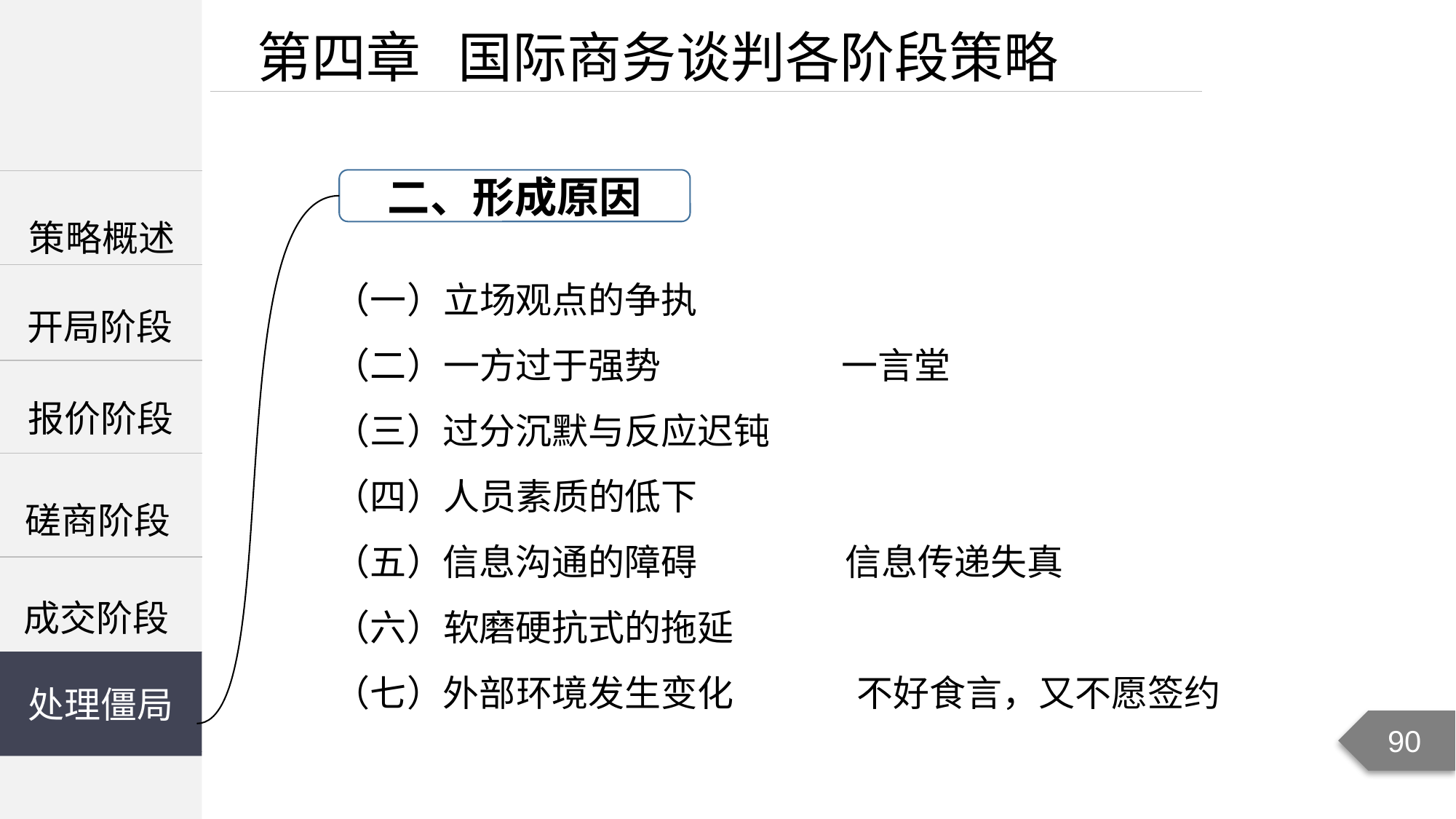

第四章   国际商务谈判各阶段策略
二、形成原因
|  |
| --- |
|  |
|  |
策略概述
（一）立场观点的争执
（二）一方过于强势                      一言堂
（三）过分沉默与反应迟钝
（四）人员素质的低下
（五）信息沟通的障碍                  信息传递失真
（六）软磨硬抗式的拖延
（七）外部环境发生变化               不好食言，又不愿签约
开局阶段
报价阶段

磋商阶段

成交阶段

处理僵局
处理僵局
90